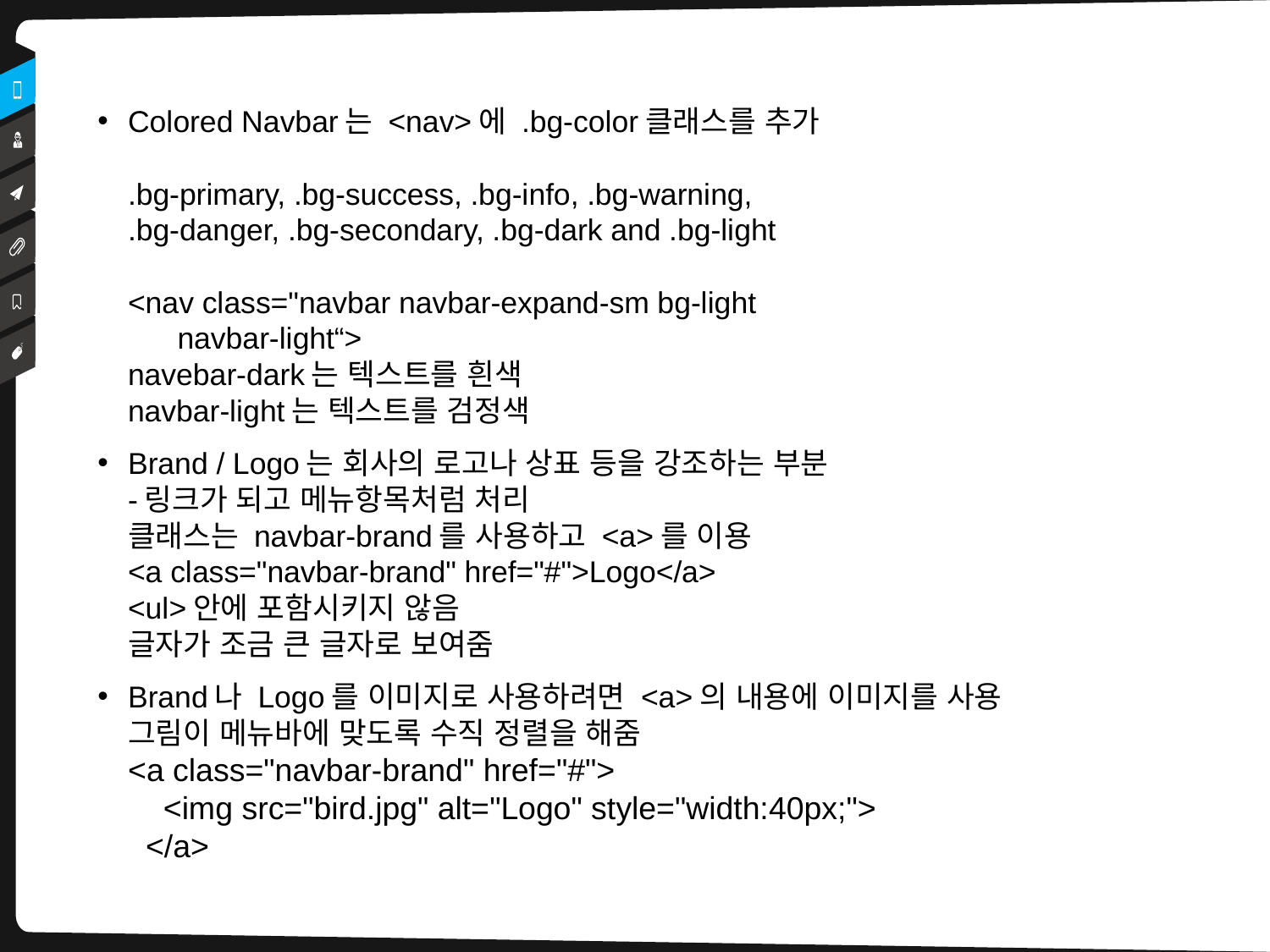

Colored Navbar는 <nav>에 .bg-color클래스를 추가
.bg-primary, .bg-success, .bg-info, .bg-warning, 
.bg-danger, .bg-secondary, .bg-dark and .bg-light
<nav class="navbar navbar-expand-sm bg-light
      navbar-light“>
navebar-dark는 텍스트를 흰색
navbar-light는 텍스트를 검정색
Brand / Logo는 회사의 로고나 상표 등을 강조하는 부분
-링크가 되고 메뉴항목처럼 처리
클래스는 navbar-brand를 사용하고 <a>를 이용
<a class="navbar-brand" href="#">Logo</a>
<ul>안에 포함시키지 않음
글자가 조금 큰 글자로 보여줌
Brand나 Logo를 이미지로 사용하려면 <a>의 내용에 이미지를 사용
그림이 메뉴바에 맞도록 수직 정렬을 해줌
<a class="navbar-brand" href="#">
    <img src="bird.jpg" alt="Logo" style="width:40px;">
  </a>